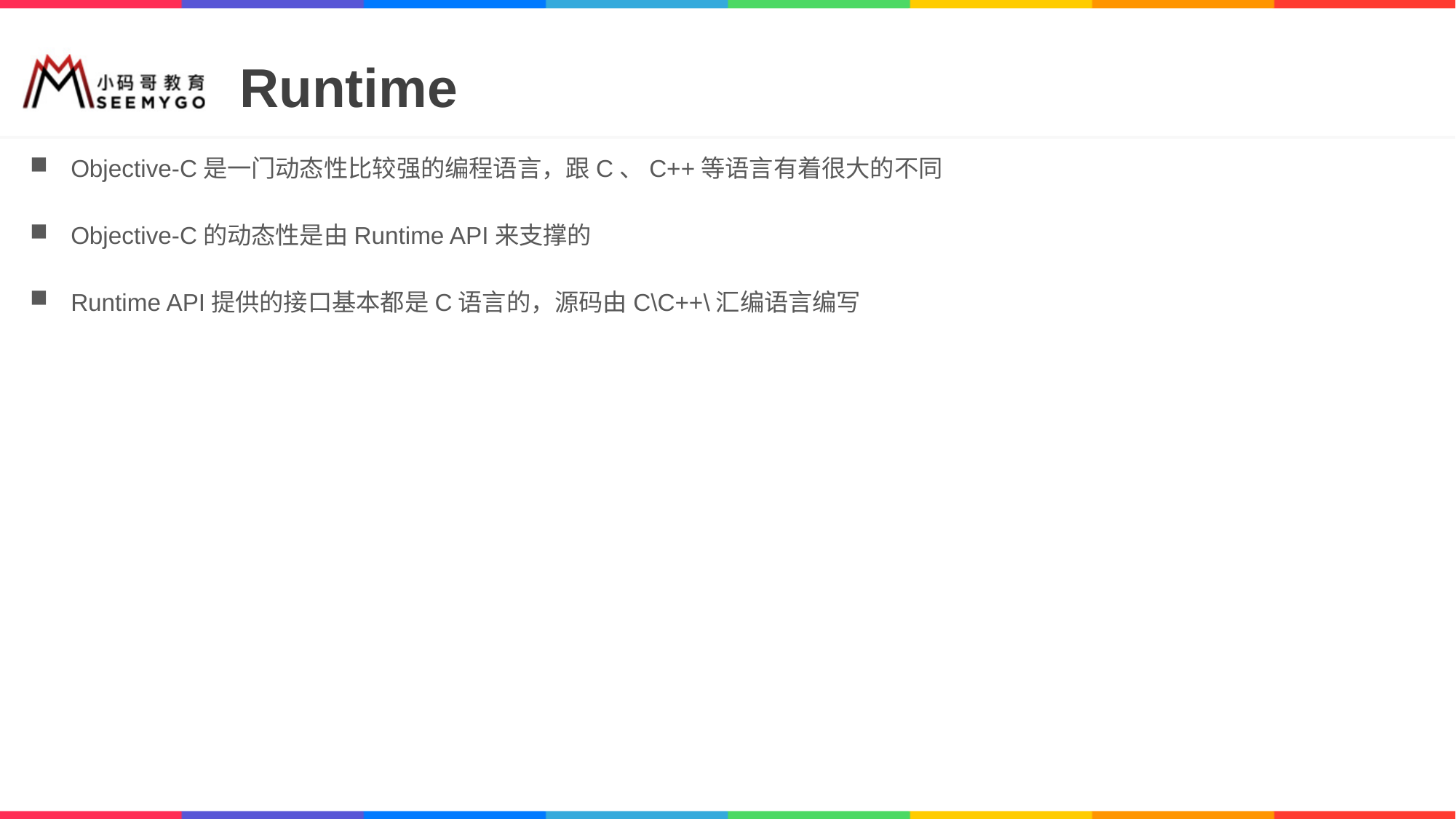

# Runtime
Objective-C是一门动态性比较强的编程语言，跟C、C++等语言有着很大的不同

Objective-C的动态性是由Runtime API来支撑的

Runtime API提供的接口基本都是C语言的，源码由C\C++\汇编语言编写